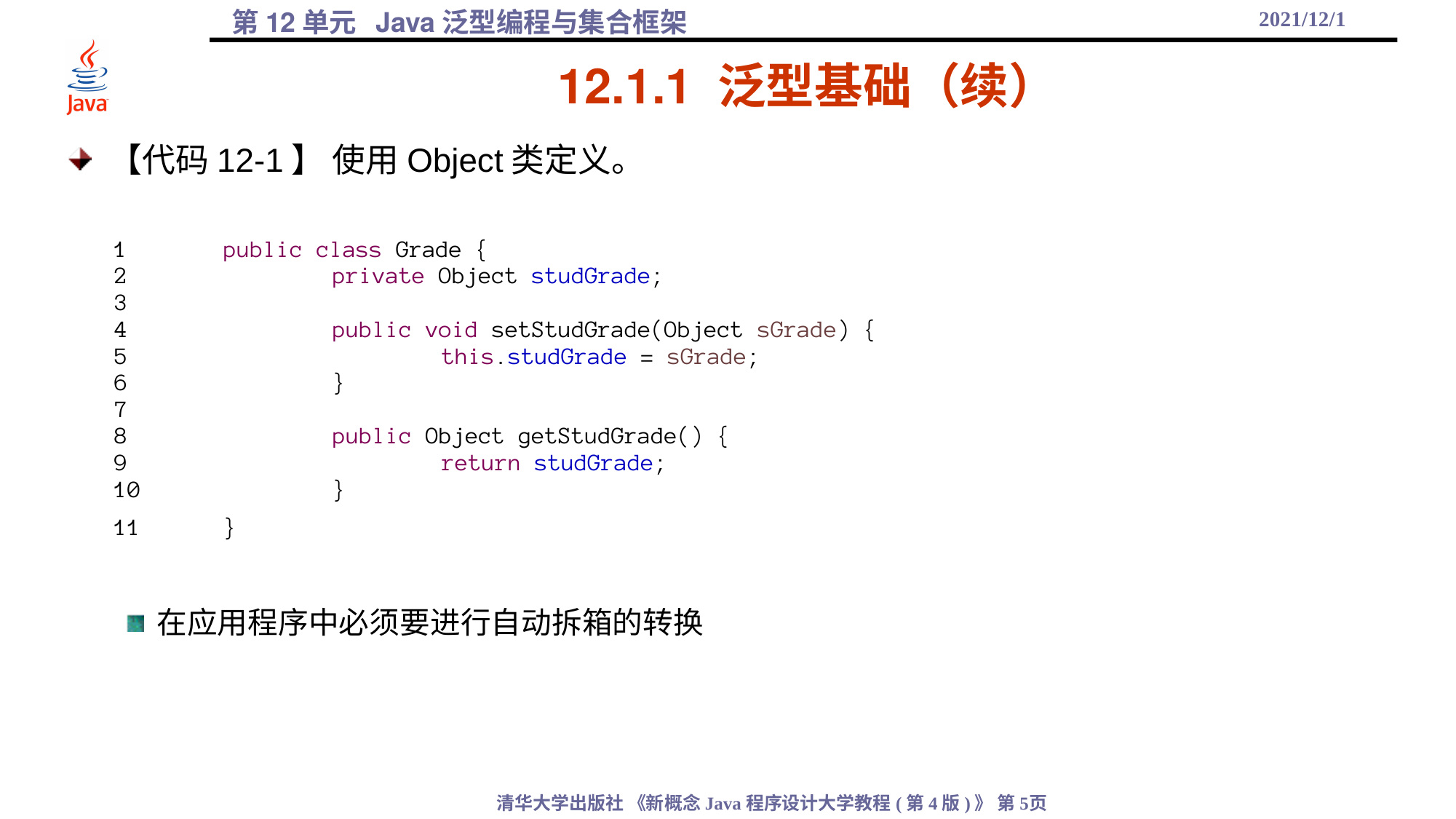

2021/12/1
# 12.1.1 泛型基础（续）
【代码12-1】 使用Object类定义。

在应用程序中必须要进行自动拆箱的转换
1	public class Grade {
2		private Object studGrade;
3
4		public void setStudGrade(Object sGrade) {
5			this.studGrade = sGrade;
6		}
7
8		public Object getStudGrade() {
9			return studGrade;
10		}
11	}